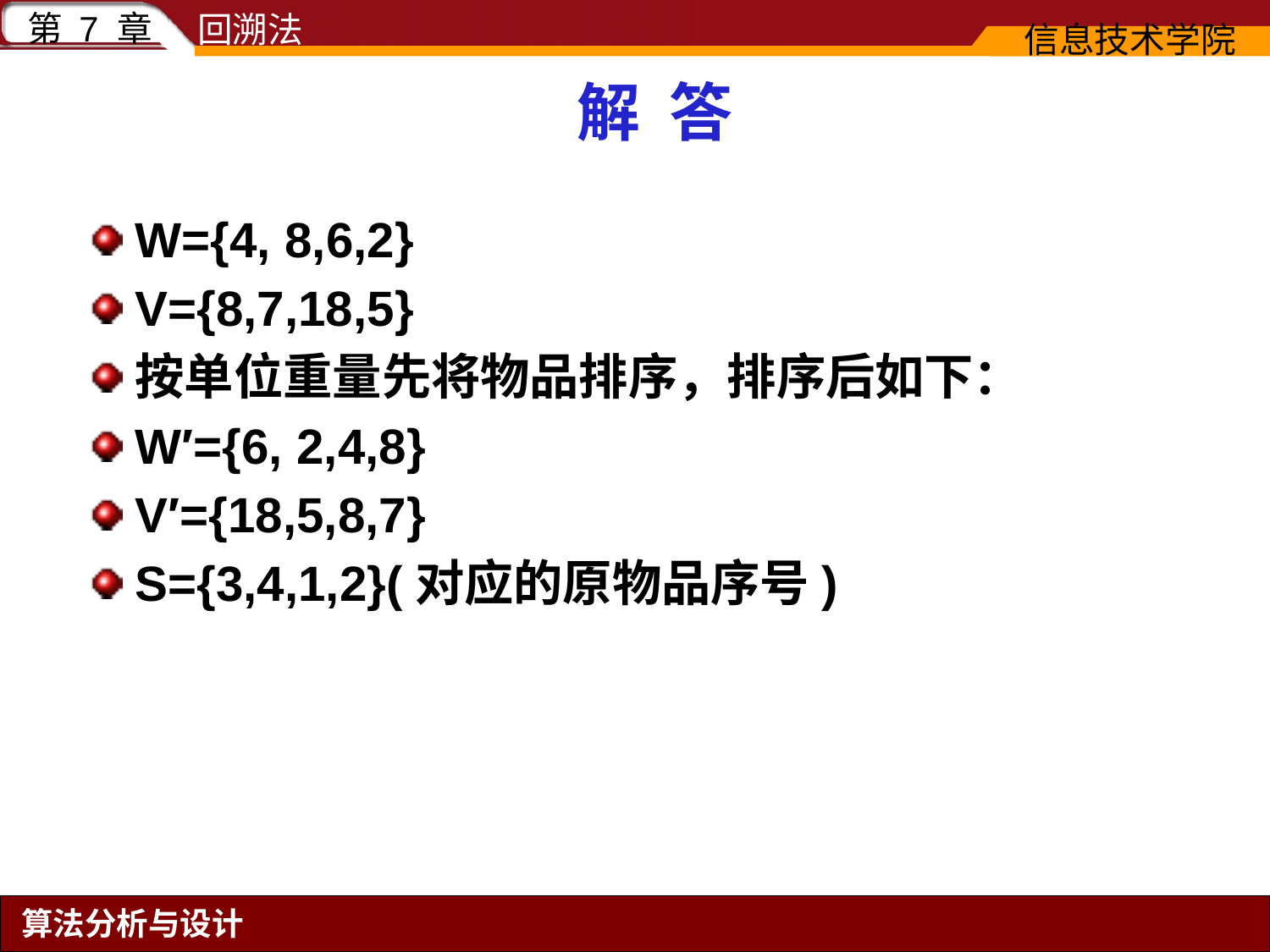

# 解  答
W={4, 8,6,2}
V={8,7,18,5}
按单位重量先将物品排序，排序后如下：
W′={6, 2,4,8}
V′={18,5,8,7}
S={3,4,1,2}(对应的原物品序号)